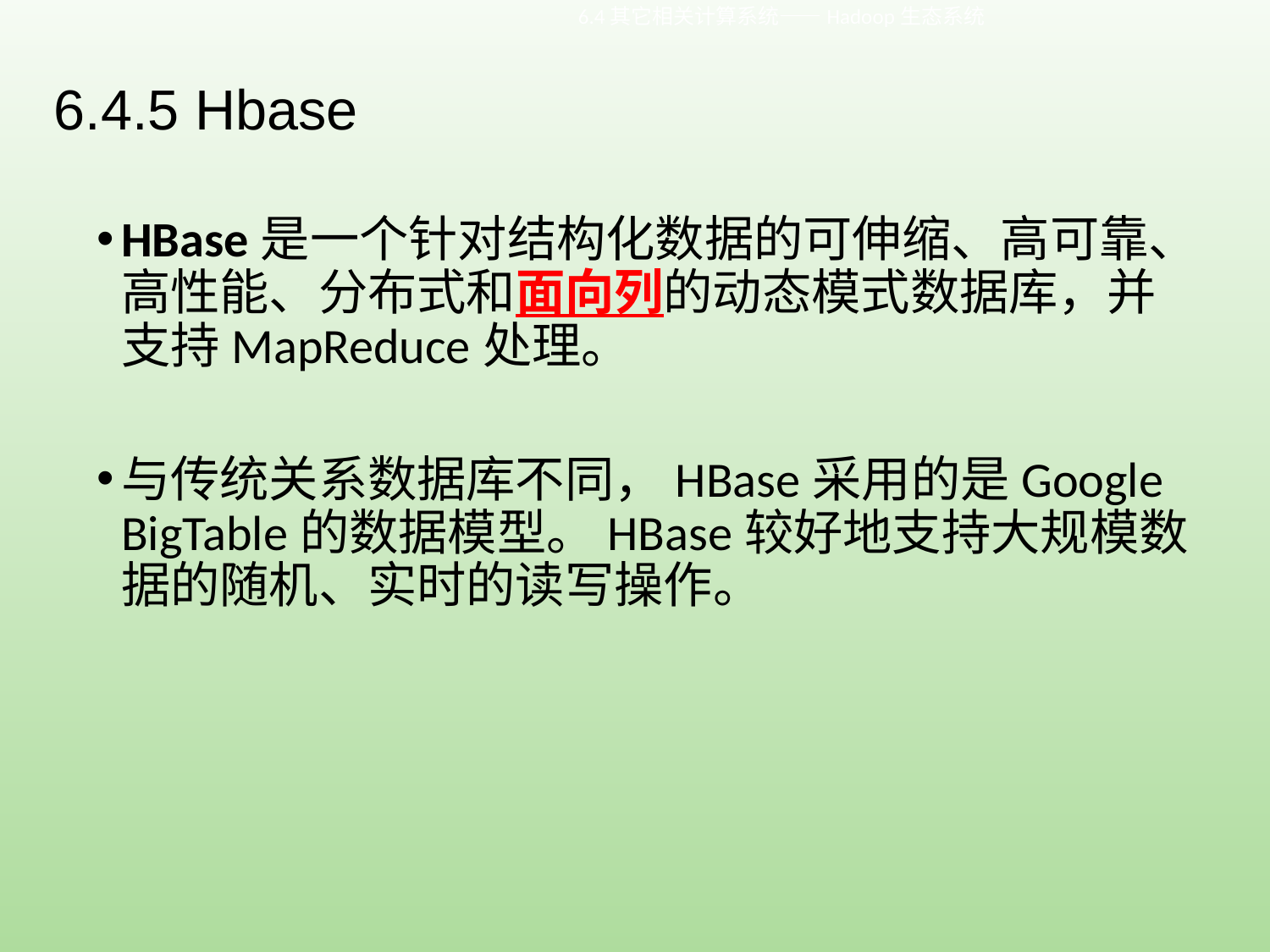

6.4其它相关计算系统——Hadoop生态系统
# 6.4.5 Hbase
HBase是一个针对结构化数据的可伸缩、高可靠、高性能、分布式和面向列的动态模式数据库，并支持MapReduce处理。

与传统关系数据库不同，HBase采用的是Google BigTable的数据模型。HBase较好地支持大规模数据的随机、实时的读写操作。